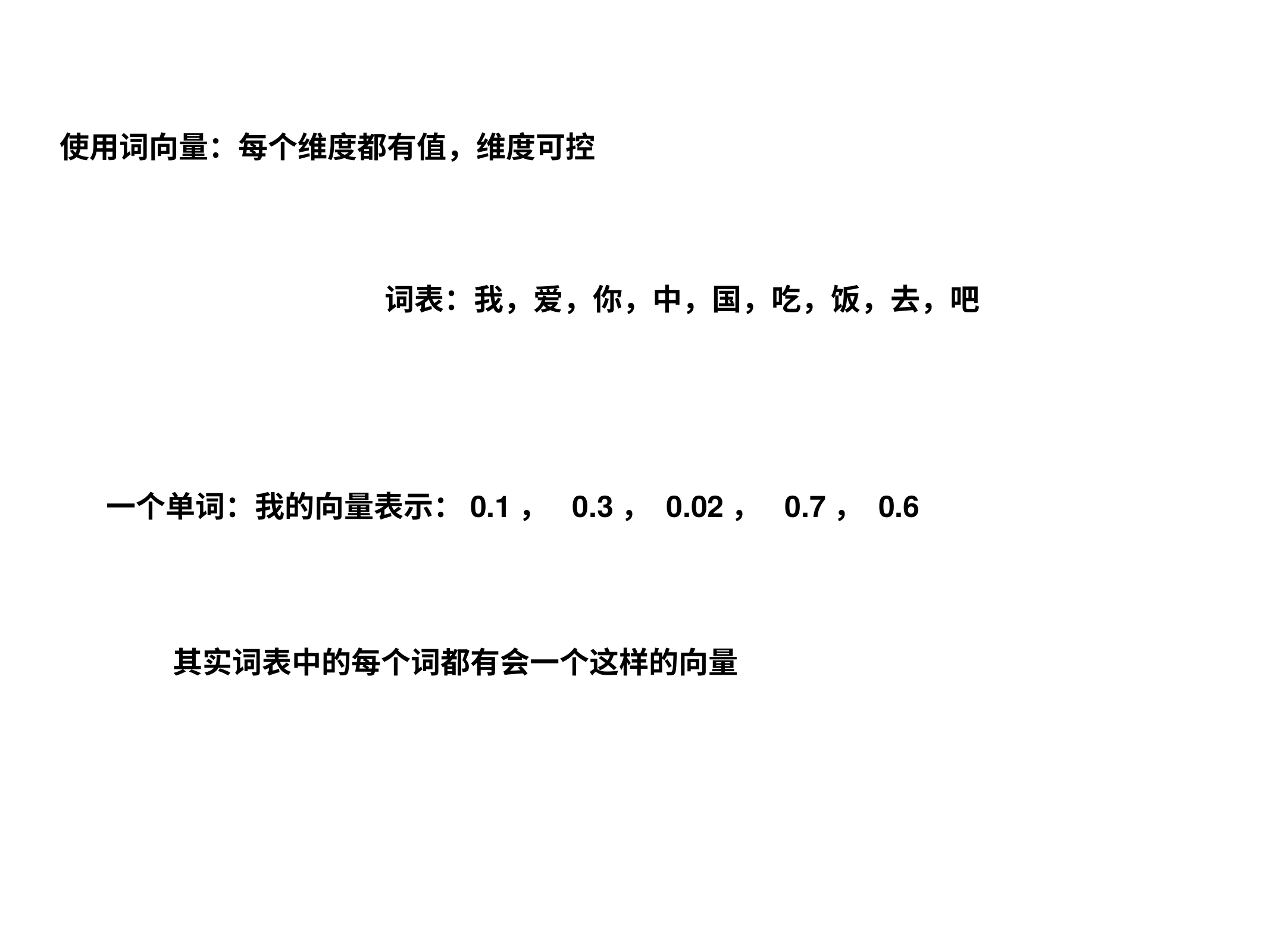

使用词向量：每个维度都有值，维度可控
词表：我，爱，你，中，国，吃，饭，去，吧
一个单词：我的向量表示：0.1，  0.3， 0.02，  0.7， 0.6
其实词表中的每个词都有会一个这样的向量